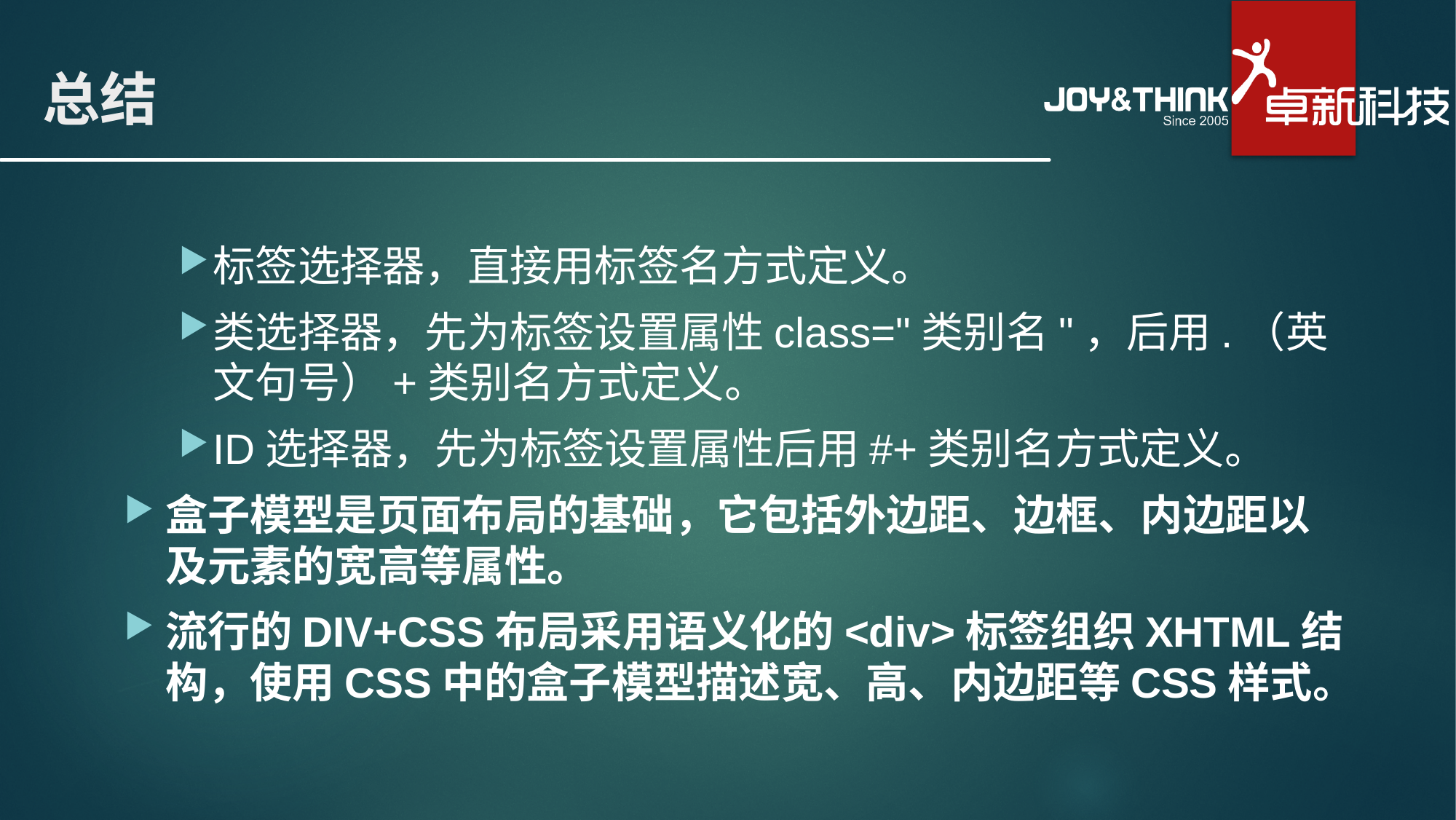

# 总结
标签选择器，直接用标签名方式定义。
类选择器，先为标签设置属性class="类别名"，后用.（英文句号）+类别名方式定义。
ID选择器，先为标签设置属性后用#+类别名方式定义。
盒子模型是页面布局的基础，它包括外边距、边框、内边距以及元素的宽高等属性。
流行的DIV+CSS布局采用语义化的<div>标签组织XHTML结构，使用CSS中的盒子模型描述宽、高、内边距等CSS样式。